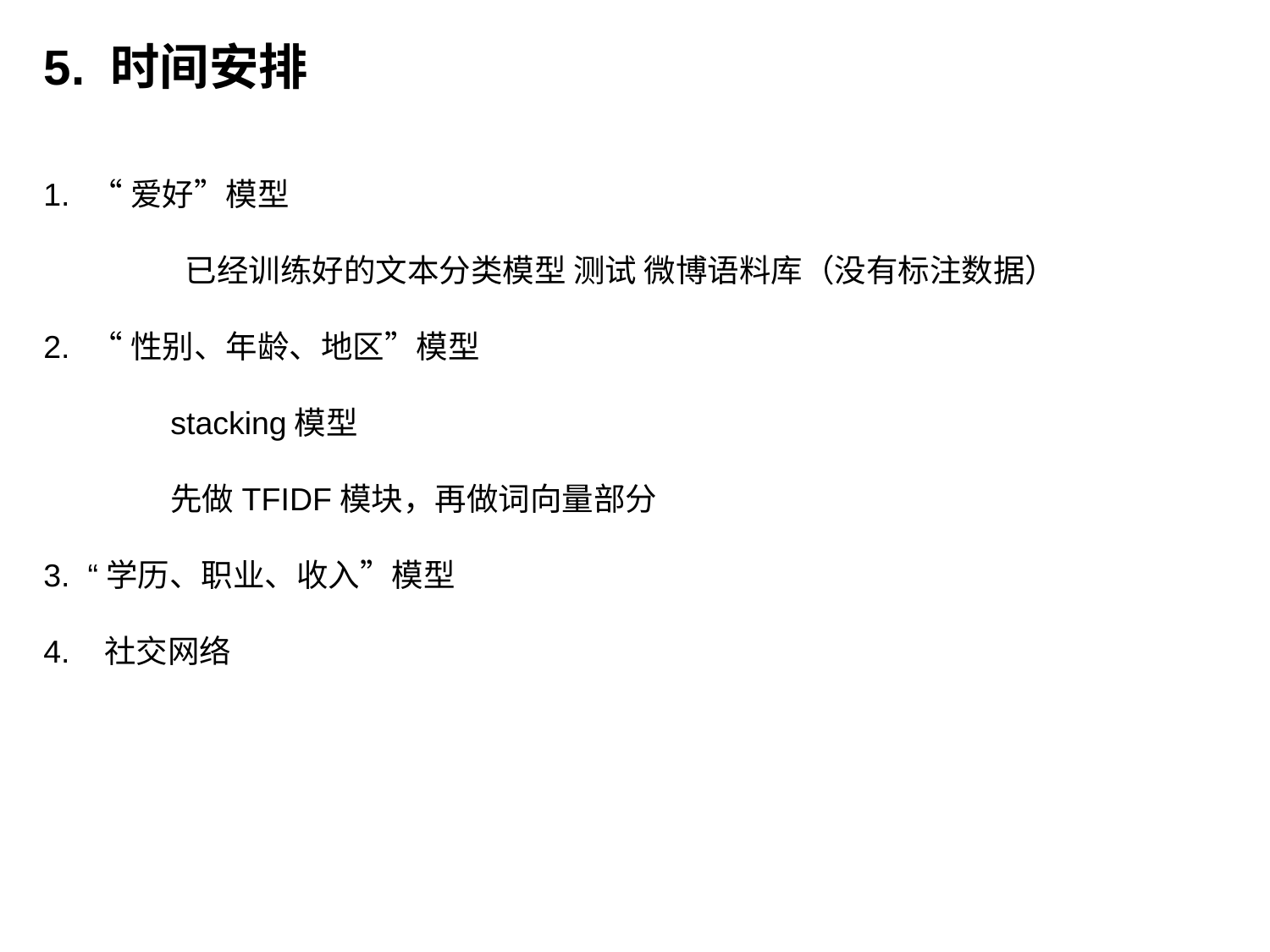

5. 时间安排
“爱好”模型
	 已经训练好的文本分类模型 测试 微博语料库（没有标注数据）
“性别、年龄、地区”模型
	stacking模型
	先做TFIDF模块，再做词向量部分
3.  “学历、职业、收入”模型
4.   社交网络